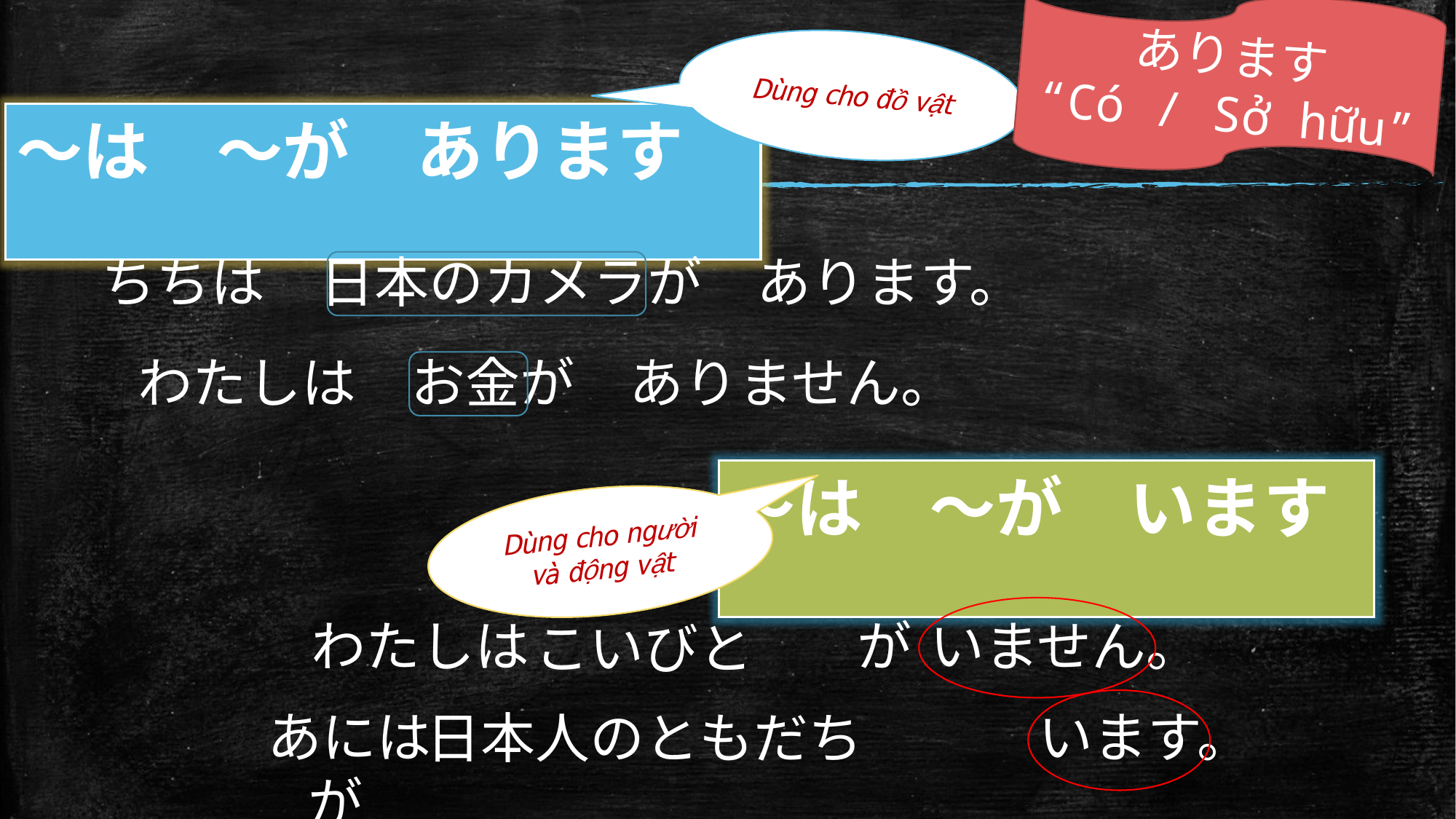

あります
“Có / Sở hữu”
Dùng cho đồ vật
～は　～が　あります
ちちは　日本のカメラが　あります。

わたしは　お金が　ありません。

～は　～が　います
Dùng cho người và động vật

わたしは　　　　　　が
いません。
こいびと

あには　　　　　　　　　     が
います。
日本人のともだち